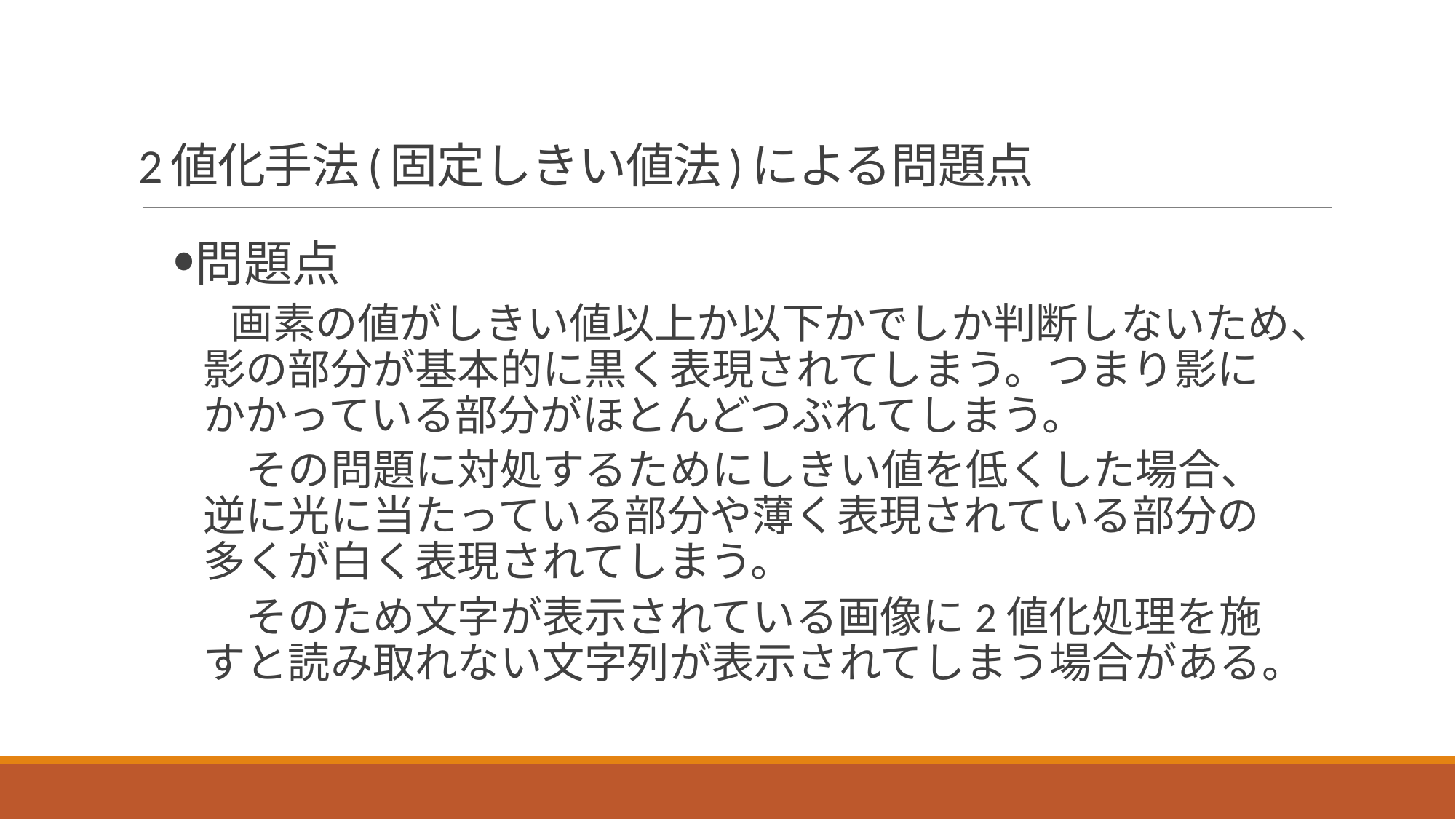

# 2値化手法(固定しきい値法)による問題点
・問題点
　画素の値がしきい値以上か以下かでしか判断しないため、影の部分が基本的に黒く表現されてしまう。つまり影にかかっている部分がほとんどつぶれてしまう。
　その問題に対処するためにしきい値を低くした場合、逆に光に当たっている部分や薄く表現されている部分の多くが白く表現されてしまう。
　そのため文字が表示されている画像に2値化処理を施すと読み取れない文字列が表示されてしまう場合がある。